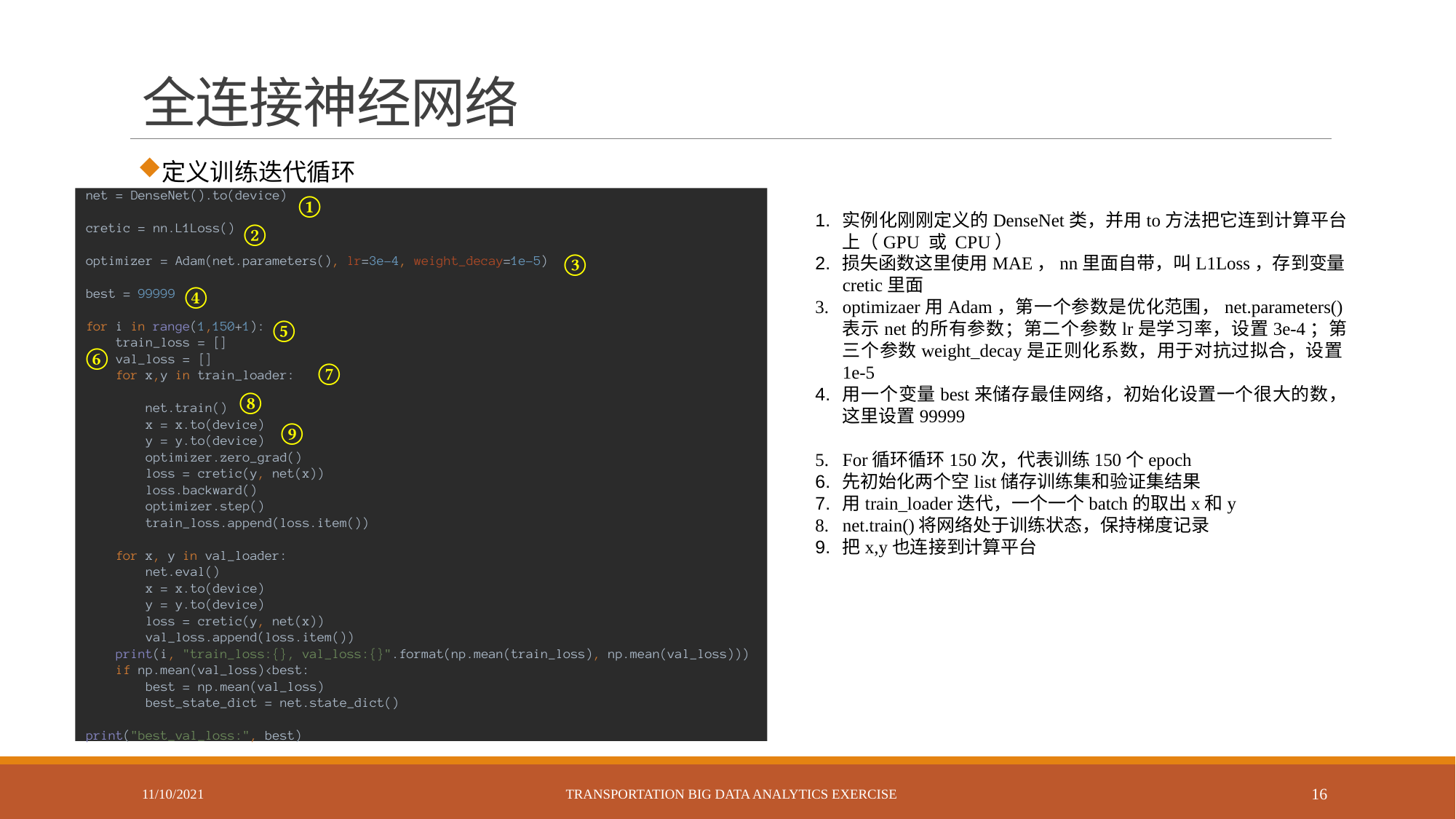

# 全连接神经网络
定义训练迭代循环
①
net = DenseNet().to(device)
cretic = nn.L1Loss()
optimizer = Adam(net.parameters(), lr=3e-4, weight_decay=1e-5)
best = 99999
for i in range(1,150+1):
    train_loss = []
    val_loss = []
    for x,y in train_loader:
        net.train()
        x = x.to(device)
        y = y.to(device)
        optimizer.zero_grad()
        loss = cretic(y, net(x))
        loss.backward()
        optimizer.step()
        train_loss.append(loss.item())
    for x, y in val_loader:
        net.eval()
        x = x.to(device)
        y = y.to(device)
        loss = cretic(y, net(x))
        val_loss.append(loss.item())
    print(i, "train_loss:{}, val_loss:{}".format(np.mean(train_loss), np.mean(val_loss)))
    if np.mean(val_loss)<best:
        best = np.mean(val_loss)
        best_state_dict = net.state_dict()
print("best_val_loss:", best)
实例化刚刚定义的DenseNet类，并用to方法把它连到计算平台上（GPU 或 CPU）
损失函数这里使用MAE，nn里面自带，叫L1Loss，存到变量cretic里面
optimizaer用Adam，第一个参数是优化范围，net.parameters()表示net的所有参数；第二个参数lr是学习率，设置3e-4；第三个参数weight_decay是正则化系数，用于对抗过拟合，设置1e-5
用一个变量best来储存最佳网络，初始化设置一个很大的数，这里设置99999

For循环循环150次，代表训练150个epoch
先初始化两个空list储存训练集和验证集结果
用train_loader迭代，一个一个batch的取出x和y
net.train()将网络处于训练状态，保持梯度记录
把x,y也连接到计算平台

②
③
④
⑤
⑥
⑦
⑧
⑨
11/10/2021
Transportation Big Data Analytics exercise
16